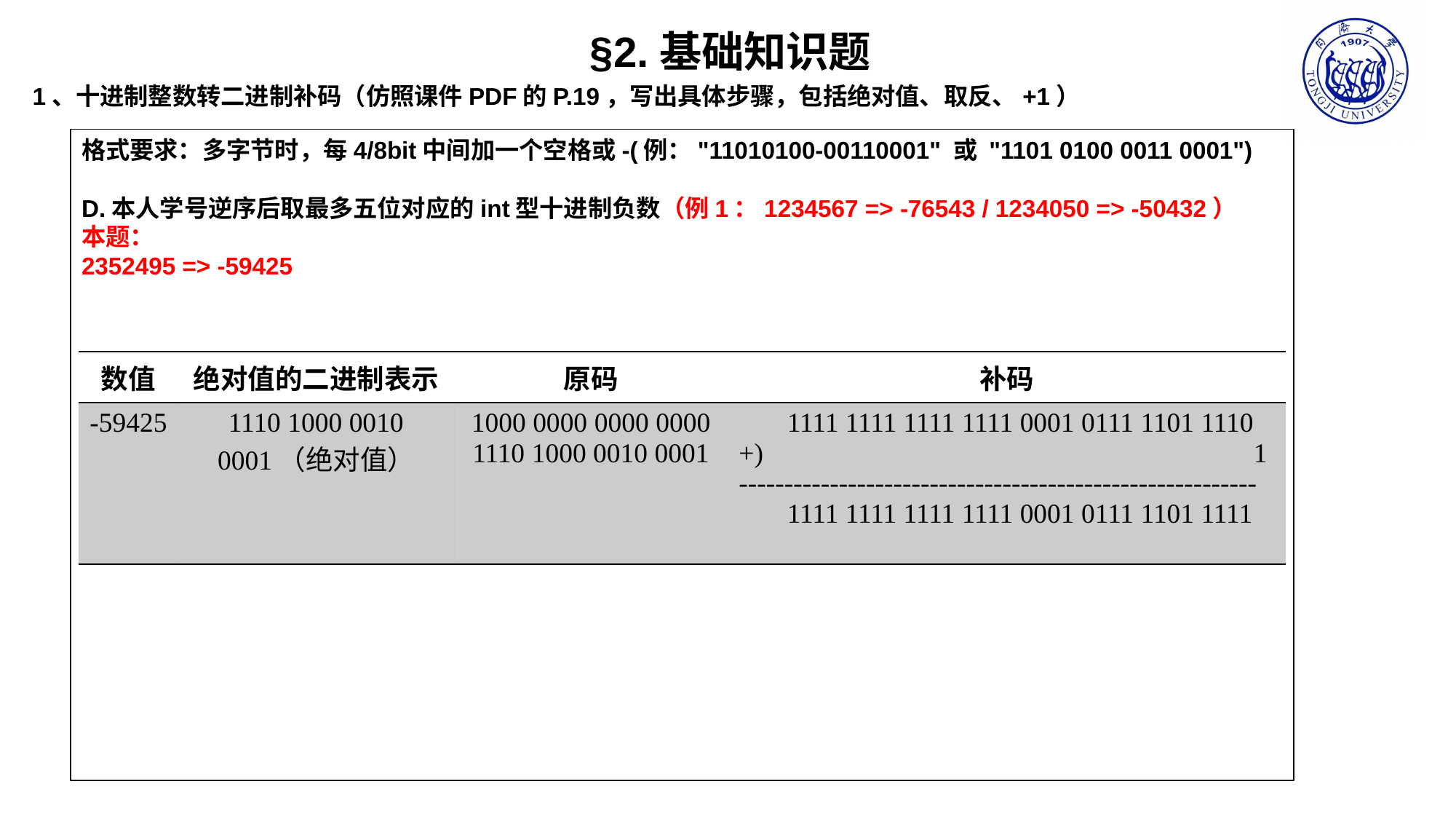

§2.基础知识题
1、十进制整数转二进制补码（仿照课件PDF的P.19，写出具体步骤，包括绝对值、取反、+1）
格式要求：多字节时，每4/8bit中间加一个空格或-(例："11010100-00110001" 或 "1101 0100 0011 0001")

D.本人学号逆序后取最多五位对应的int型十进制负数（例1：1234567 => -76543 / 1234050 => -50432）
本题：
2352495 => -59425

| 数值 | 绝对值的二进制表示 | 原码 | 补码 |
| --- | --- | --- | --- |
| -59425 | 1110 1000 0010 0001（绝对值） | 1000 0000 0000 0000 1110 1000 0010 0001 | 1111 1111 1111 1111 0001 0111 1101 1110 +) 1 --------------------------------------------------------- 1111 1111 1111 1111 0001 0111 1101 1111 |